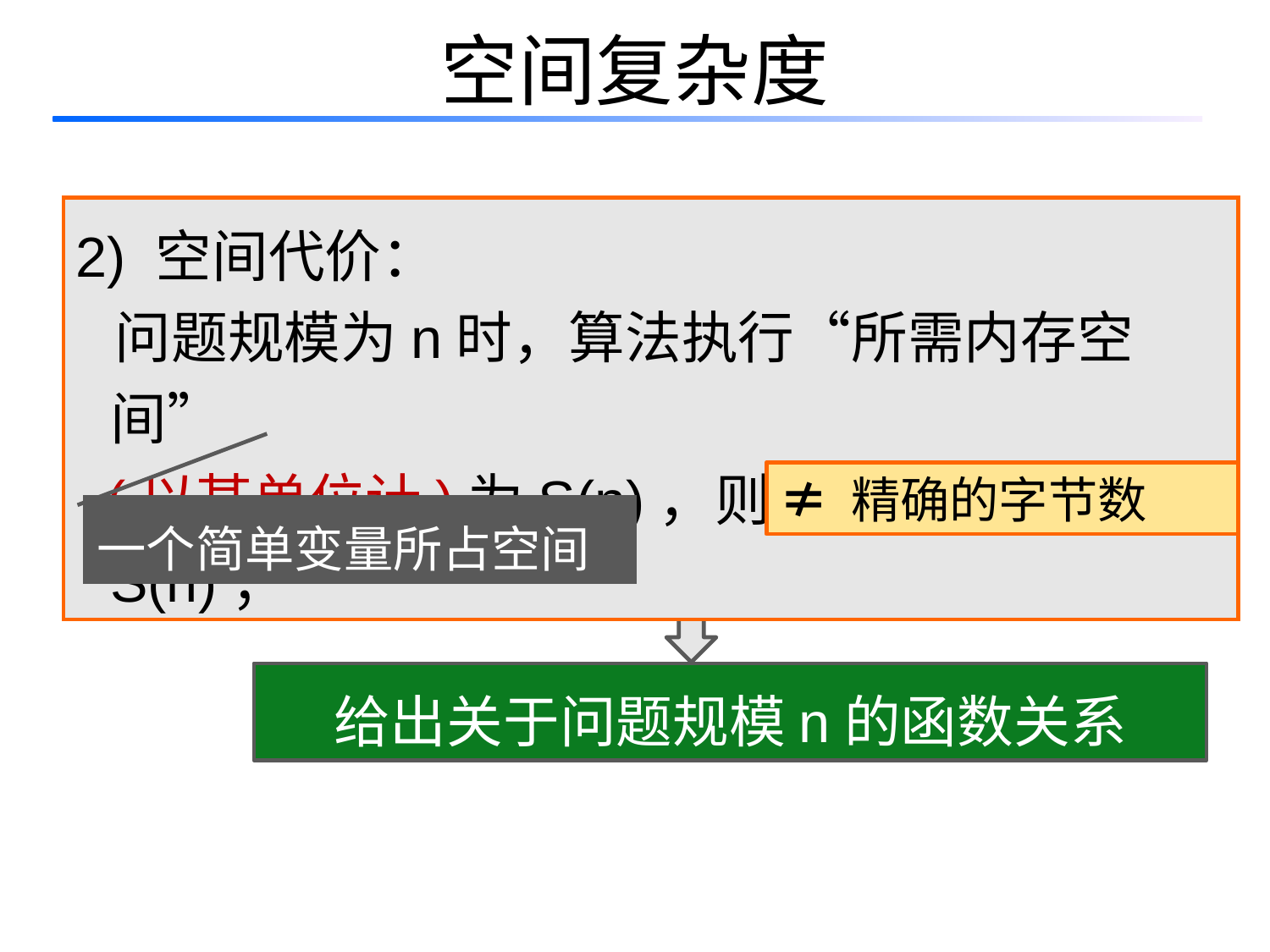

# 空间复杂度

2) 空间代价：
  问题规模为n时，算法执行“所需内存空间”
  (以某单位计)为S(n)，则其空间代价为S(n)；

≠ 精确的字节数
一个简单变量所占空间
给出关于问题规模n的函数关系